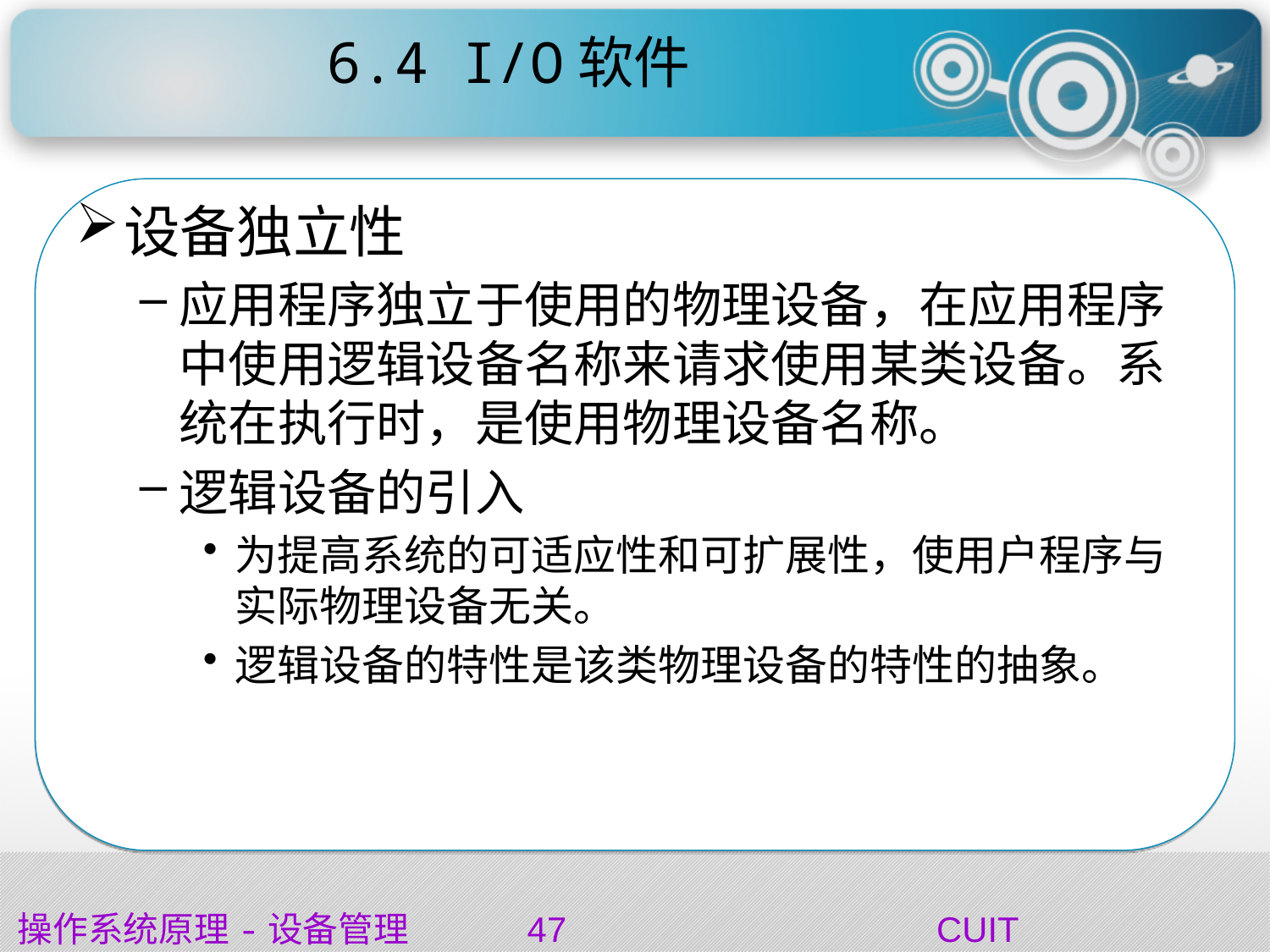

# 6.4 I/O软件
设备独立性
应用程序独立于使用的物理设备，在应用程序中使用逻辑设备名称来请求使用某类设备。系统在执行时，是使用物理设备名称。
逻辑设备的引入
为提高系统的可适应性和可扩展性，使用户程序与实际物理设备无关。
逻辑设备的特性是该类物理设备的特性的抽象。